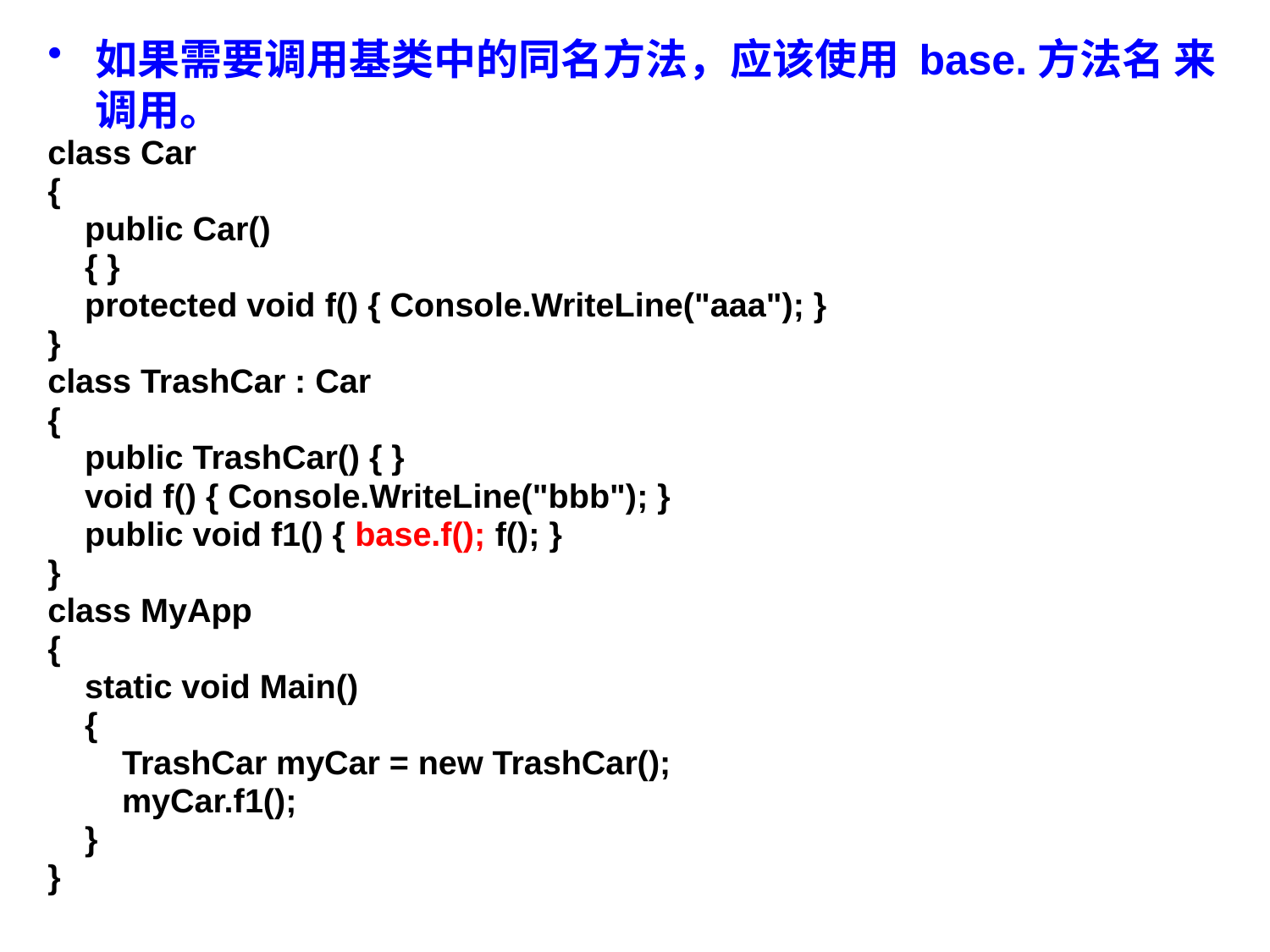

如果需要调用基类中的同名方法，应该使用 base.方法名 来调用。
class Car
{
    public Car()
    { }
    protected void f() { Console.WriteLine("aaa"); }
}
class TrashCar : Car
{
    public TrashCar() { }
    void f() { Console.WriteLine("bbb"); }
    public void f1() { base.f(); f(); }
}
class MyApp
{
    static void Main()
    {
        TrashCar myCar = new TrashCar();
        myCar.f1();
    }
}